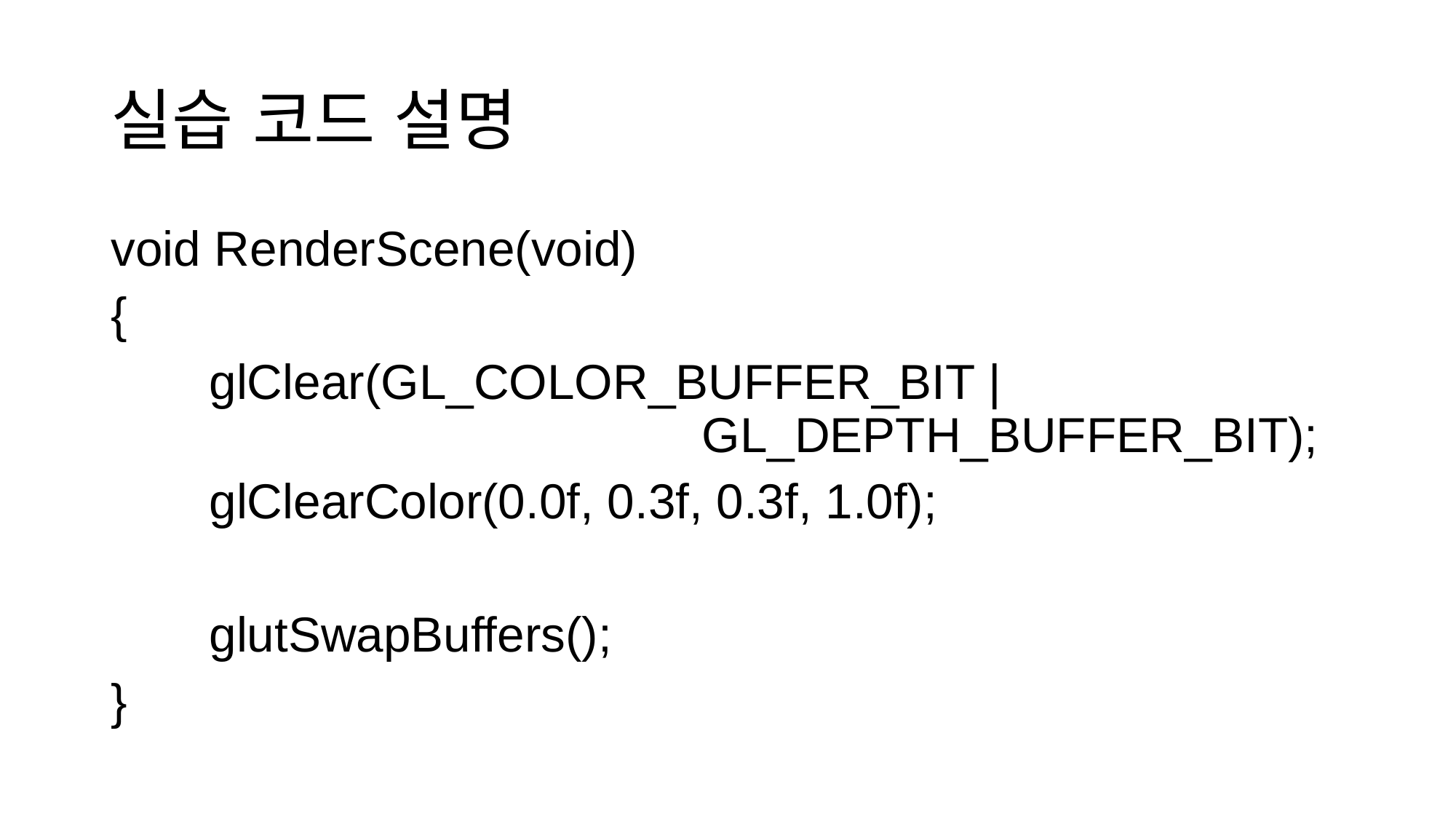

# 실습 코드 설명
void RenderScene(void)
{
	glClear(GL_COLOR_BUFFER_BIT | 					                             GL_DEPTH_BUFFER_BIT);
	glClearColor(0.0f, 0.3f, 0.3f, 1.0f);

	glutSwapBuffers();
}